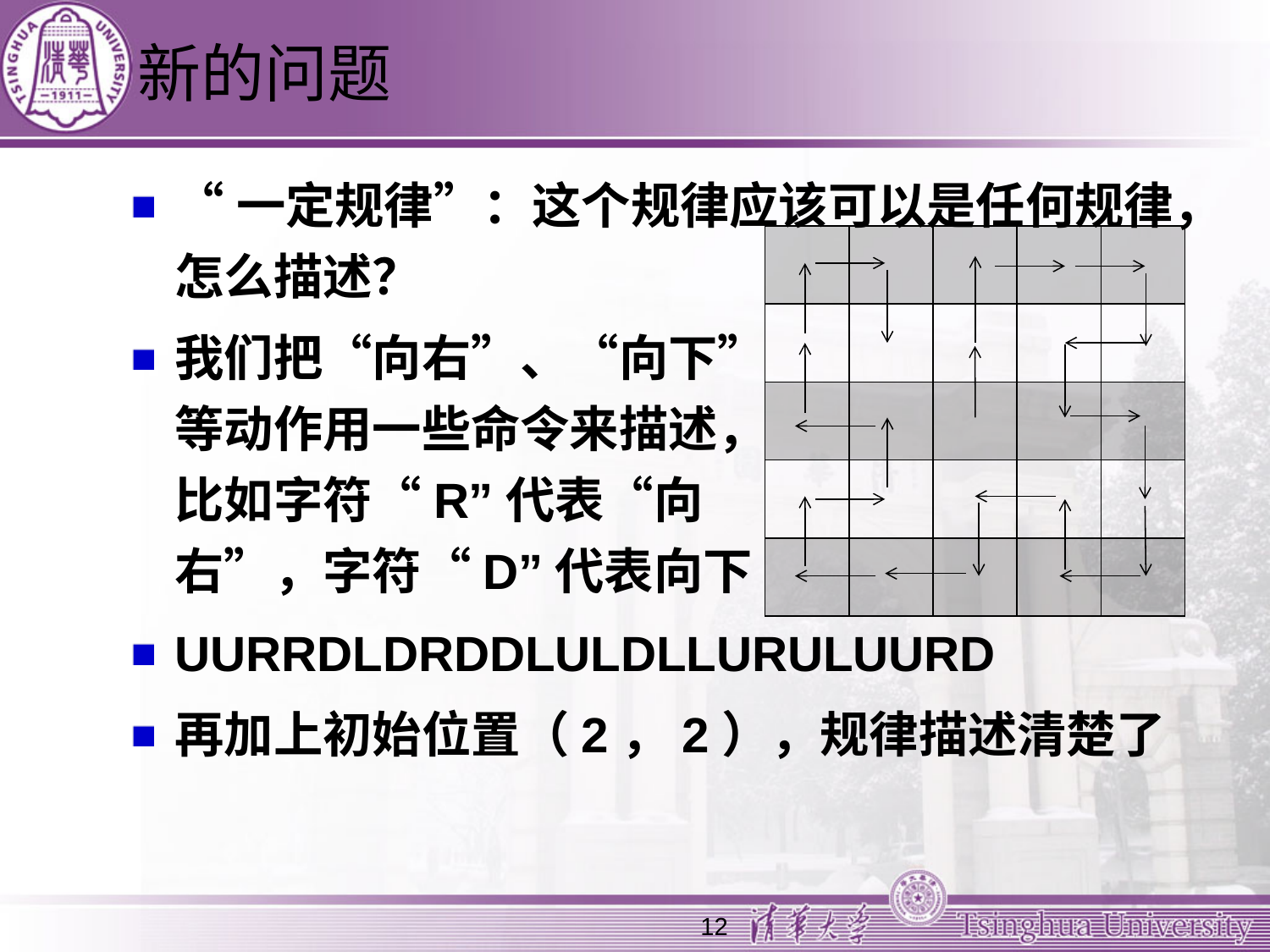

# 新的问题
“一定规律”：这个规律应该可以是任何规律，怎么描述？
我们把“向右”、“向下”
等动作用一些命令来描述，
比如字符“R”代表“向
右”，字符“D”代表向下
UURRDLDRDDLULDLLURULUURD
再加上初始位置（2，2），规律描述清楚了
|  |  |  |  |  |
| --- | --- | --- | --- | --- |
|  |  |  |  |  |
|  |  |  |  |  |
|  |  |  |  |  |
|  |  |  |  |  |
12